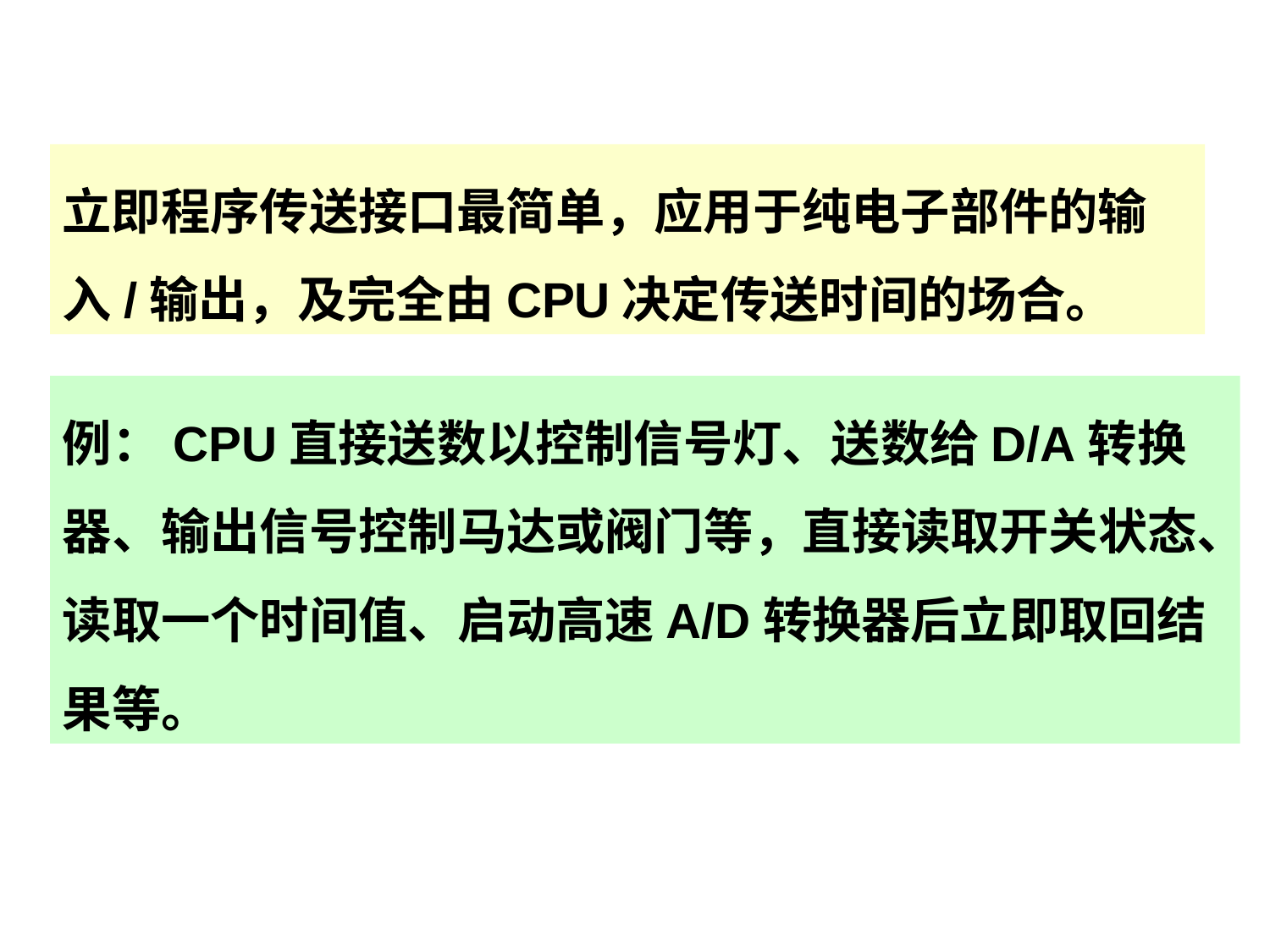

立即程序传送接口最简单，应用于纯电子部件的输入/输出，及完全由CPU决定传送时间的场合。
例：CPU直接送数以控制信号灯、送数给D/A转换器、输出信号控制马达或阀门等，直接读取开关状态、读取一个时间值、启动高速A/D转换器后立即取回结果等。
20